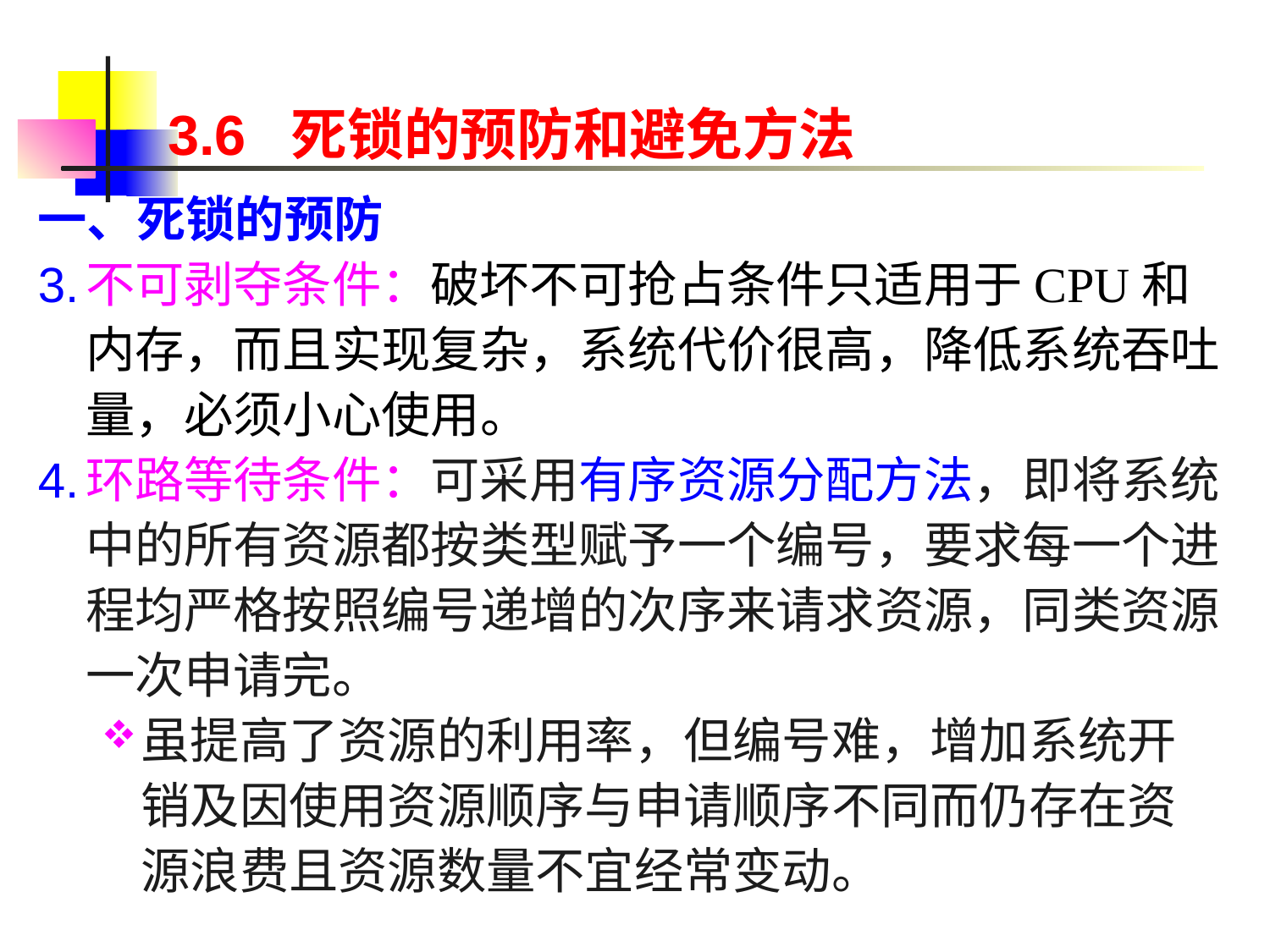

# 3.6  死锁的预防和避免方法
一、死锁的预防
不可剥夺条件：破坏不可抢占条件只适用于CPU和内存，而且实现复杂，系统代价很高，降低系统吞吐量，必须小心使用。
环路等待条件：可采用有序资源分配方法，即将系统中的所有资源都按类型赋予一个编号，要求每一个进程均严格按照编号递增的次序来请求资源，同类资源一次申请完。
虽提高了资源的利用率，但编号难，增加系统开销及因使用资源顺序与申请顺序不同而仍存在资源浪费且资源数量不宜经常变动。